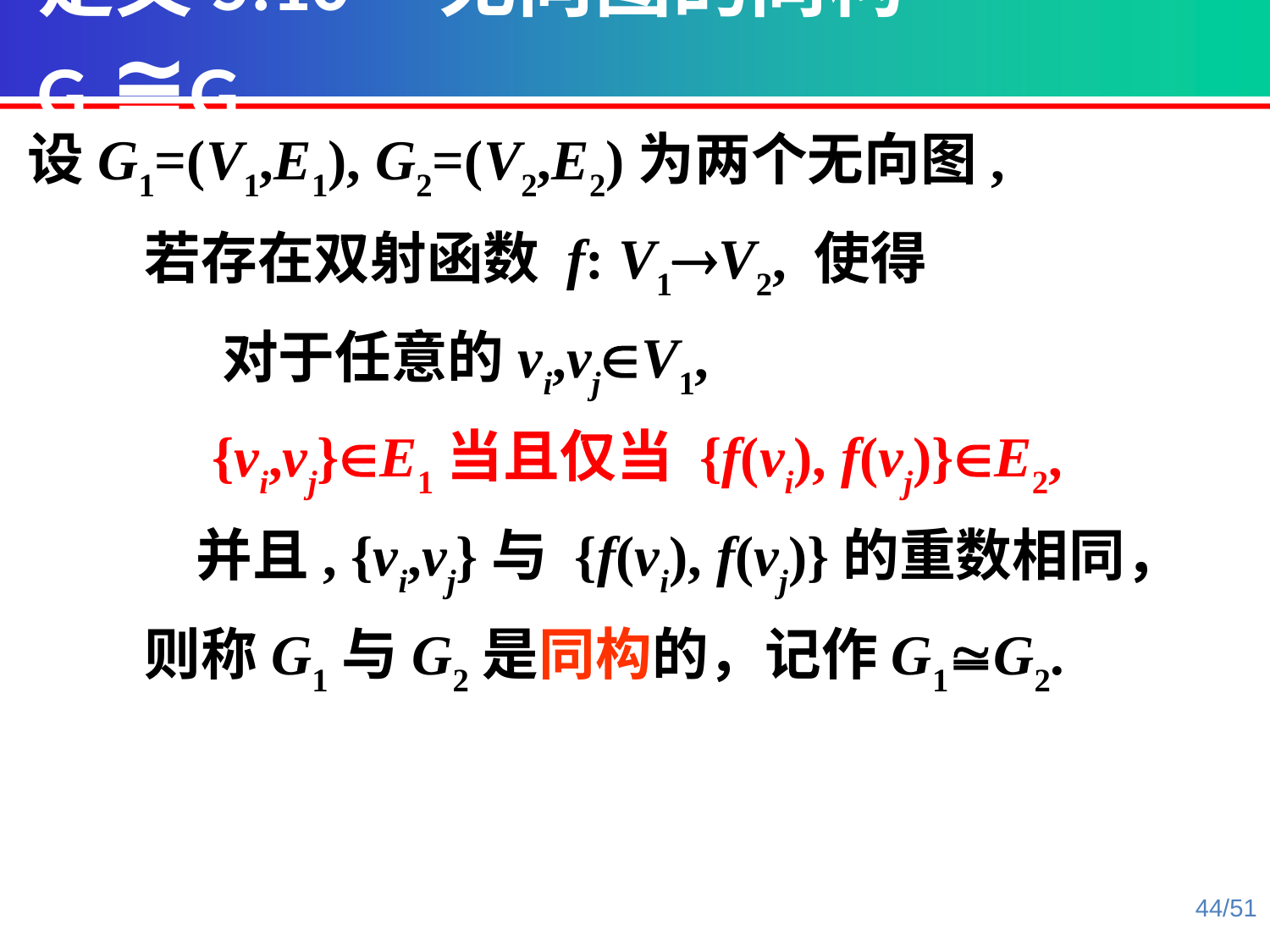

定义5.10    无向图的同构 G1≅G2
设G1=(V1,E1), G2=(V2,E2)为两个无向图,
        若存在双射函数 f: V1→V2, 使得
              对于任意的vi,vj∈V1,
             {vi,vj}∈E1当且仅当 {f(vi), f(vj)}∈E2,
            并且, {vi,vj}与 {f(vi), f(vj)}的重数相同，
        则称G1与G2是同构的，记作G1≅G2.

44/51